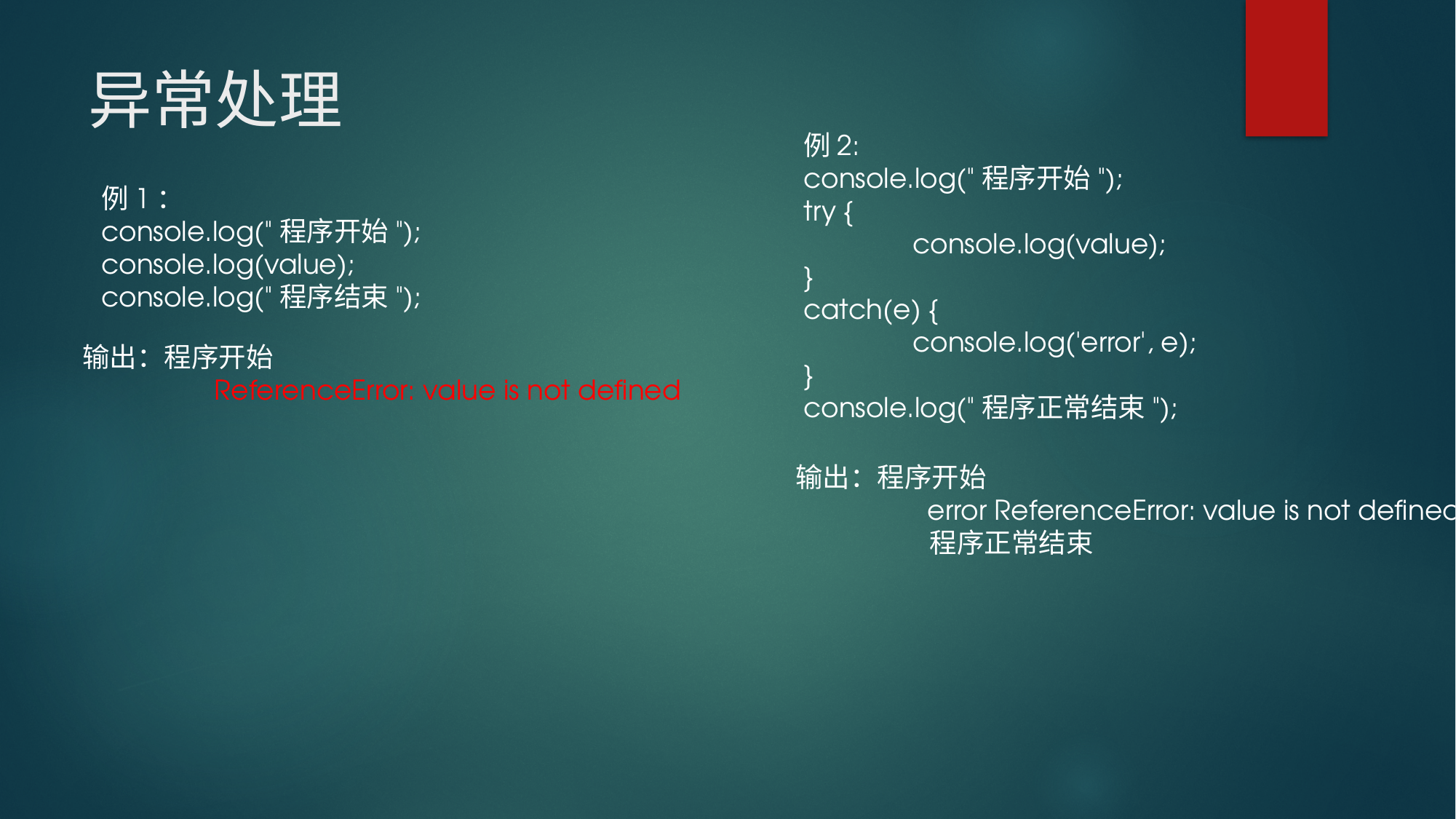

# 异常处理
例2:
console.log("程序开始");
try {
	console.log(value);
}
catch(e) {
	console.log('error', e);
}
console.log("程序正常结束");

例1：
console.log("程序开始");
console.log(value);
console.log("程序结束");
输出：程序开始
	   ReferenceError: value is not defined
输出：程序开始
	   error ReferenceError: value is not defined
	   程序正常结束